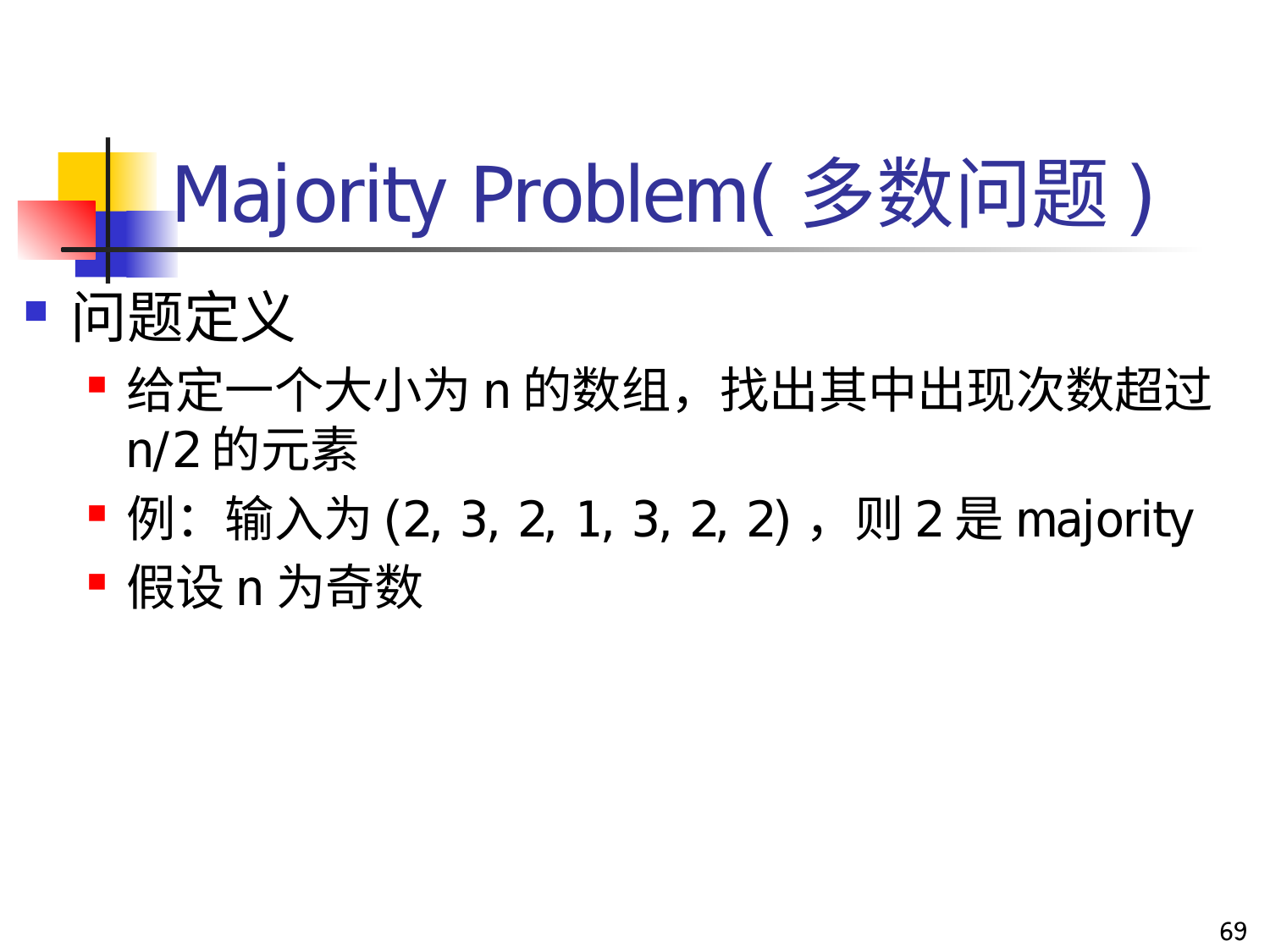

# Majority Problem(多数问题)
问题定义
给定一个大小为n的数组，找出其中出现次数超过n/2的元素
例：输入为(2, 3, 2, 1, 3, 2, 2)，则2是majority
假设n为奇数
69